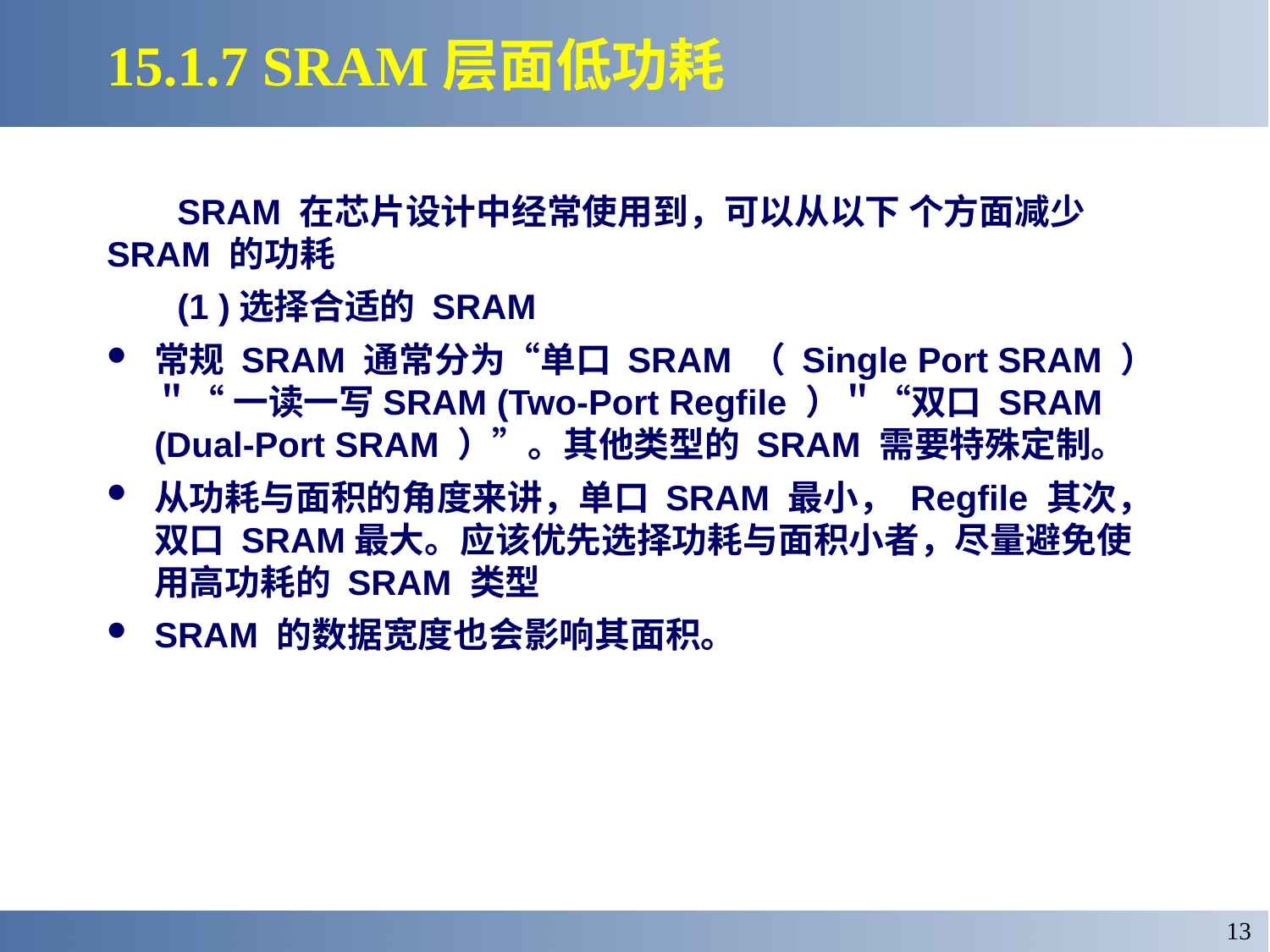

# 15.1.7 SRAM层面低功耗
SRAM 在芯片设计中经常使用到，可以从以下 个方面减少 SRAM 的功耗
(1 )选择合适的 SRAM
常规 SRAM 通常分为“单口 SRAM （ Single Port SRAM ）＂“ 一读一写SRAM (Two-Port Regfile ）＂“双口 SRAM (Dual-Port SRAM ）”。其他类型的 SRAM 需要特殊定制。
从功耗与面积的角度来讲，单口 SRAM 最小， Regfile 其次，双口 SRAM最大。应该优先选择功耗与面积小者，尽量避免使用高功耗的 SRAM 类型
SRAM 的数据宽度也会影响其面积。